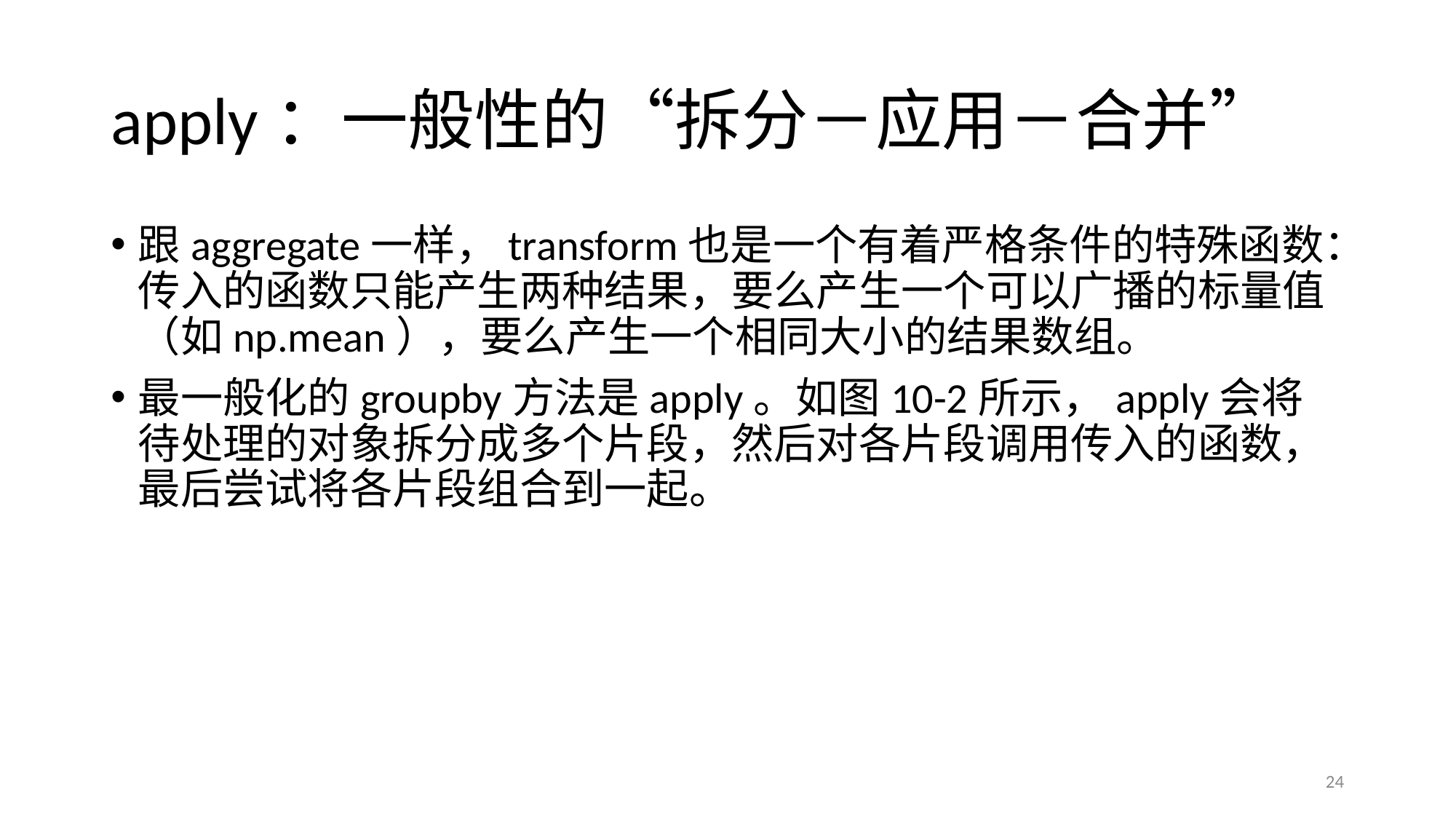

# apply：一般性的“拆分－应用－合并”
跟aggregate一样，transform也是一个有着严格条件的特殊函数：传入的函数只能产生两种结果，要么产生一个可以广播的标量值（如np.mean），要么产生一个相同大小的结果数组。
最一般化的groupby方法是apply。如图10-2所示，apply会将待处理的对象拆分成多个片段，然后对各片段调用传入的函数，最后尝试将各片段组合到一起。
24